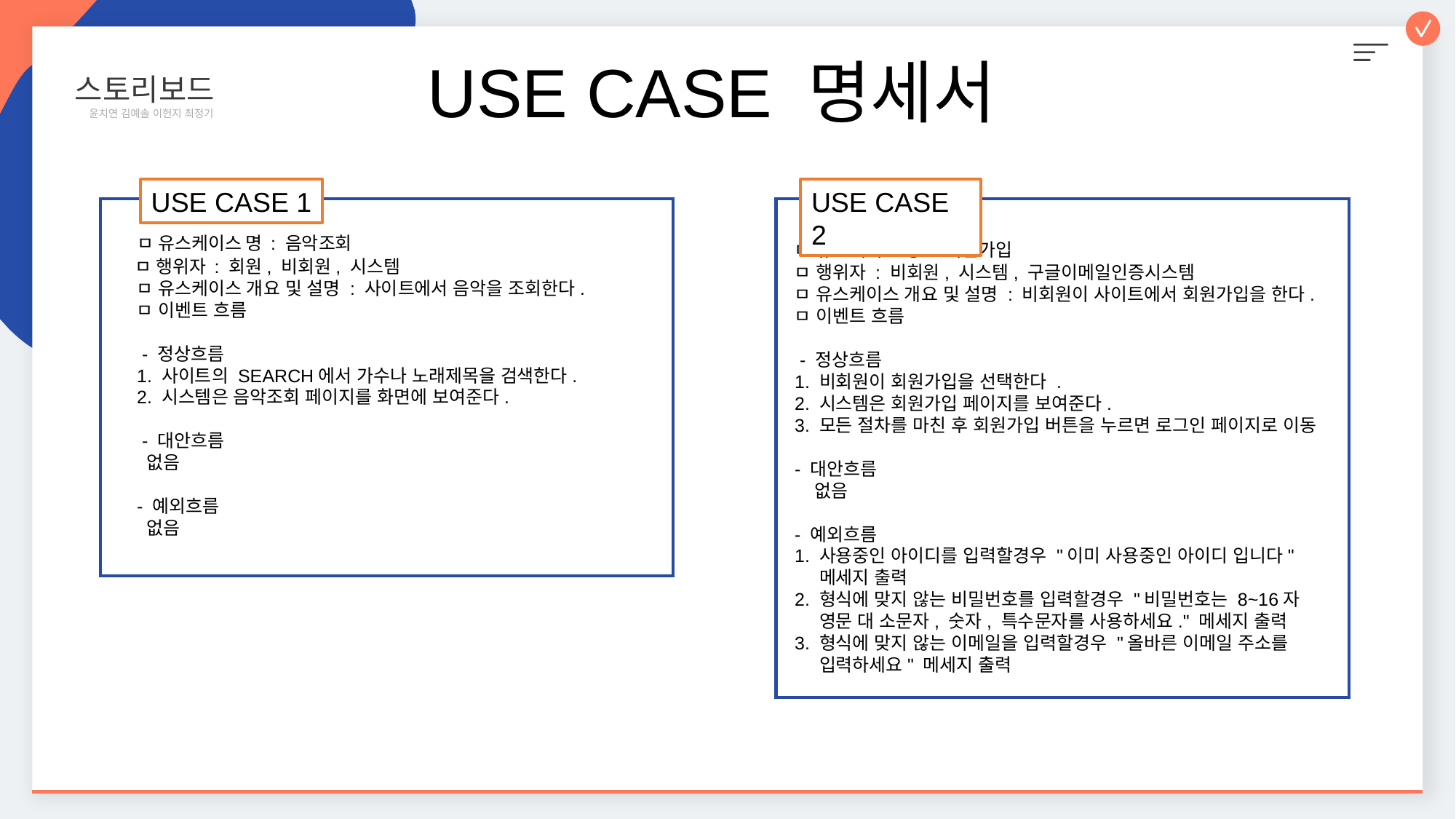

스토리보드
    윤치연 김예솔 이헌지 최정기

USE CASE 명세서
USE CASE 1
USE CASE 2

 ㅁ 유스케이스 명 : 음악조회
 ㅁ 행위자 : 회원, 비회원, 시스템
 ㅁ 유스케이스 개요 및 설명 : 사이트에서 음악을 조회한다.
 ㅁ 이벤트 흐름

   - 정상흐름
  1. 사이트의 SEARCH에서 가수나 노래제목을 검색한다.
  2. 시스템은 음악조회 페이지를 화면에 보여준다.

   - 대안흐름
   없음

  - 예외흐름
   없음

 ㅁ 유스케이스 명 : 회원가입
 ㅁ 행위자 : 비회원, 시스템, 구글이메일인증시스템
 ㅁ 유스케이스 개요 및 설명 : 비회원이 사이트에서 회원가입을 한다.
 ㅁ 이벤트 흐름

   - 정상흐름
  1. 비회원이 회원가입을 선택한다 .
  2. 시스템은 회원가입 페이지를 보여준다.
  3. 모든 절차를 마친 후 회원가입 버튼을 누르면 로그인 페이지로 이동

  - 대안흐름
     없음

  - 예외흐름
  1. 사용중인 아이디를 입력할경우 "이미 사용중인 아이디 입니다"
      메세지 출력
  2. 형식에 맞지 않는 비밀번호를 입력할경우 "비밀번호는 8~16자
      영문 대 소문자, 숫자, 특수문자를 사용하세요." 메세지 출력
  3. 형식에 맞지 않는 이메일을 입력할경우 "올바른 이메일 주소를
      입력하세요" 메세지 출력